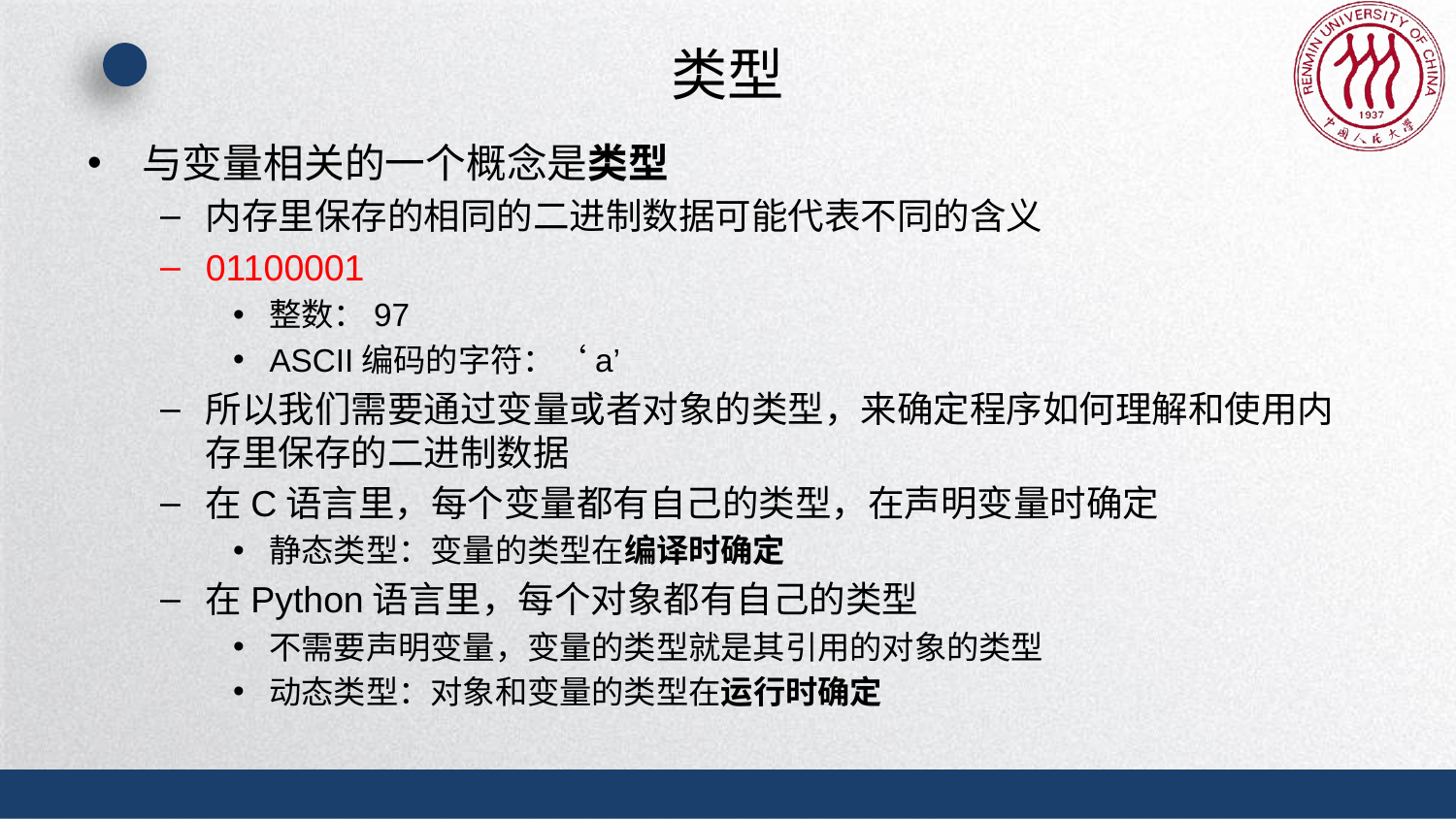

# 类型
与变量相关的一个概念是类型
内存里保存的相同的二进制数据可能代表不同的含义
01100001
整数：97
ASCII编码的字符：‘a’
所以我们需要通过变量或者对象的类型，来确定程序如何理解和使用内存里保存的二进制数据
在C语言里，每个变量都有自己的类型，在声明变量时确定
静态类型：变量的类型在编译时确定
在Python语言里，每个对象都有自己的类型
不需要声明变量，变量的类型就是其引用的对象的类型
动态类型：对象和变量的类型在运行时确定